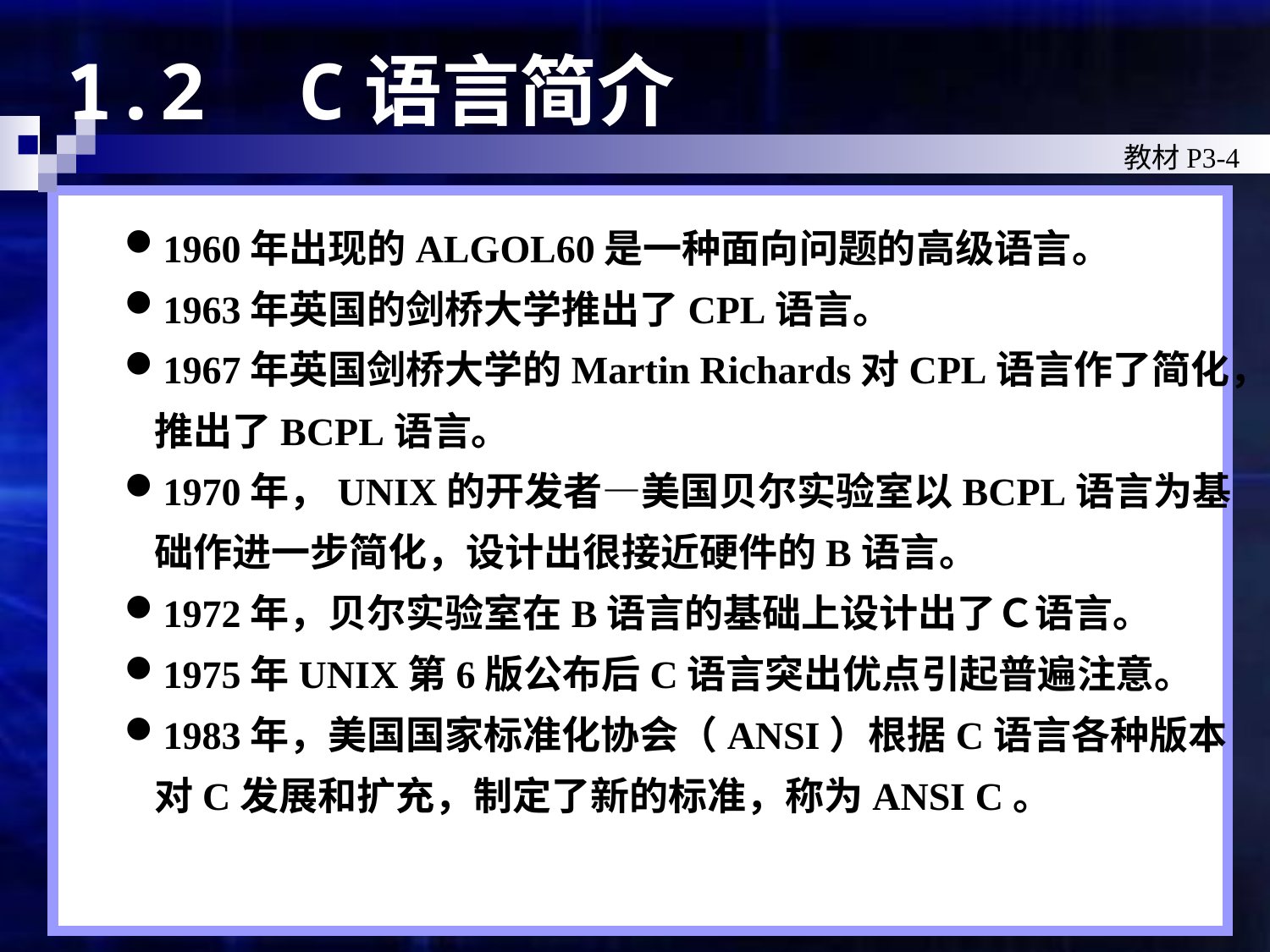

# 1.2  C语言简介
教材P3-4
1960年出现的ALGOL60是一种面向问题的高级语言。
1963年英国的剑桥大学推出了CPL语言。
1967年英国剑桥大学的Martin Richards对CPL语言作了简化，推出了BCPL语言。
1970年，UNIX的开发者—美国贝尔实验室以BCPL语言为基础作进一步简化，设计出很接近硬件的B语言。
1972年，贝尔实验室在B语言的基础上设计出了Ｃ语言。
1975年UNIX第6版公布后C语言突出优点引起普遍注意。
1983年，美国国家标准化协会（ANSI）根据C语言各种版本对C发展和扩充，制定了新的标准，称为ANSI C。